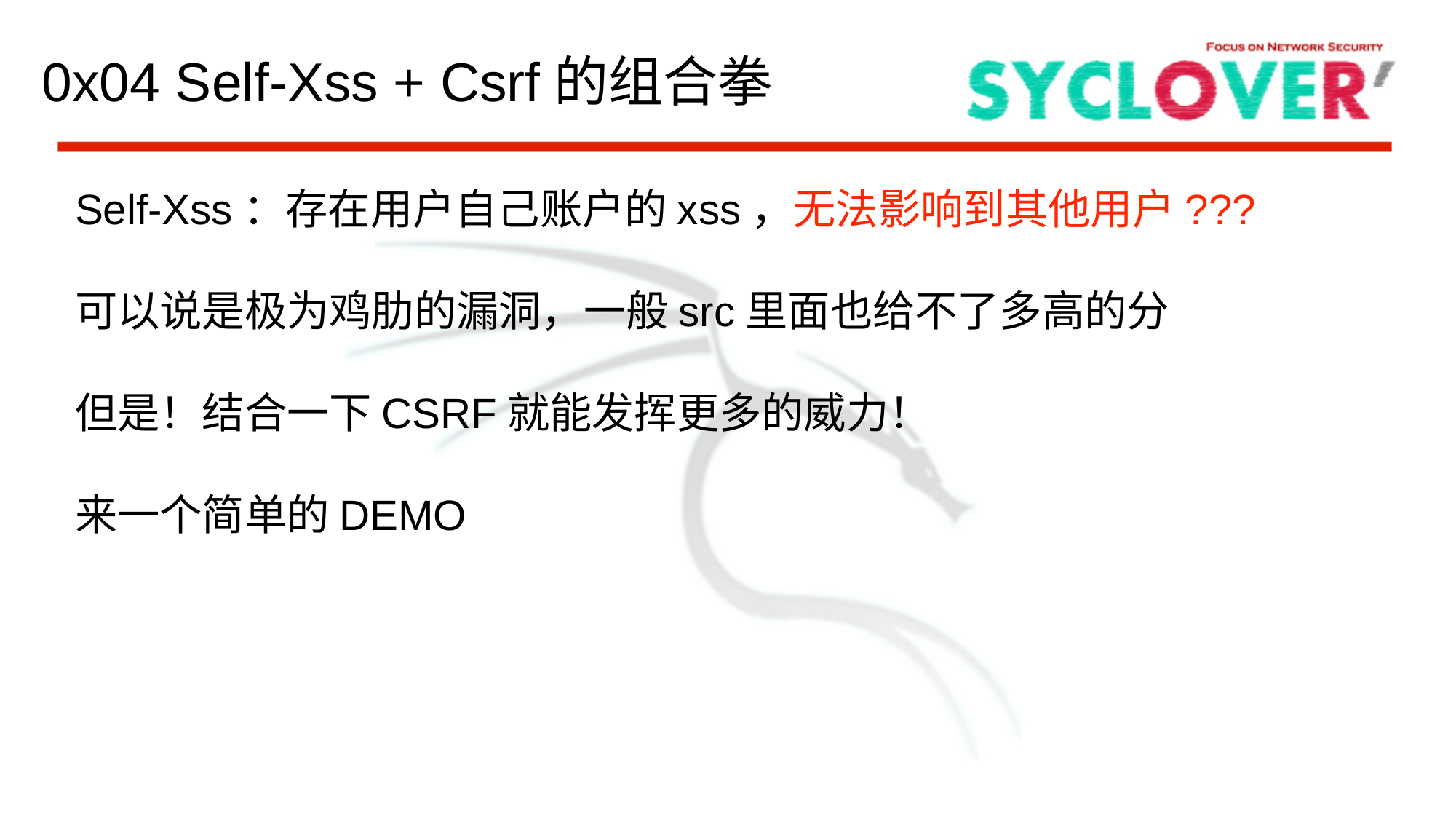

0x04 Self-Xss + Csrf的组合拳
Self-Xss：存在用户自己账户的xss，无法影响到其他用户???

可以说是极为鸡肋的漏洞，一般src里面也给不了多高的分

但是！结合一下CSRF就能发挥更多的威力！

来一个简单的DEMO